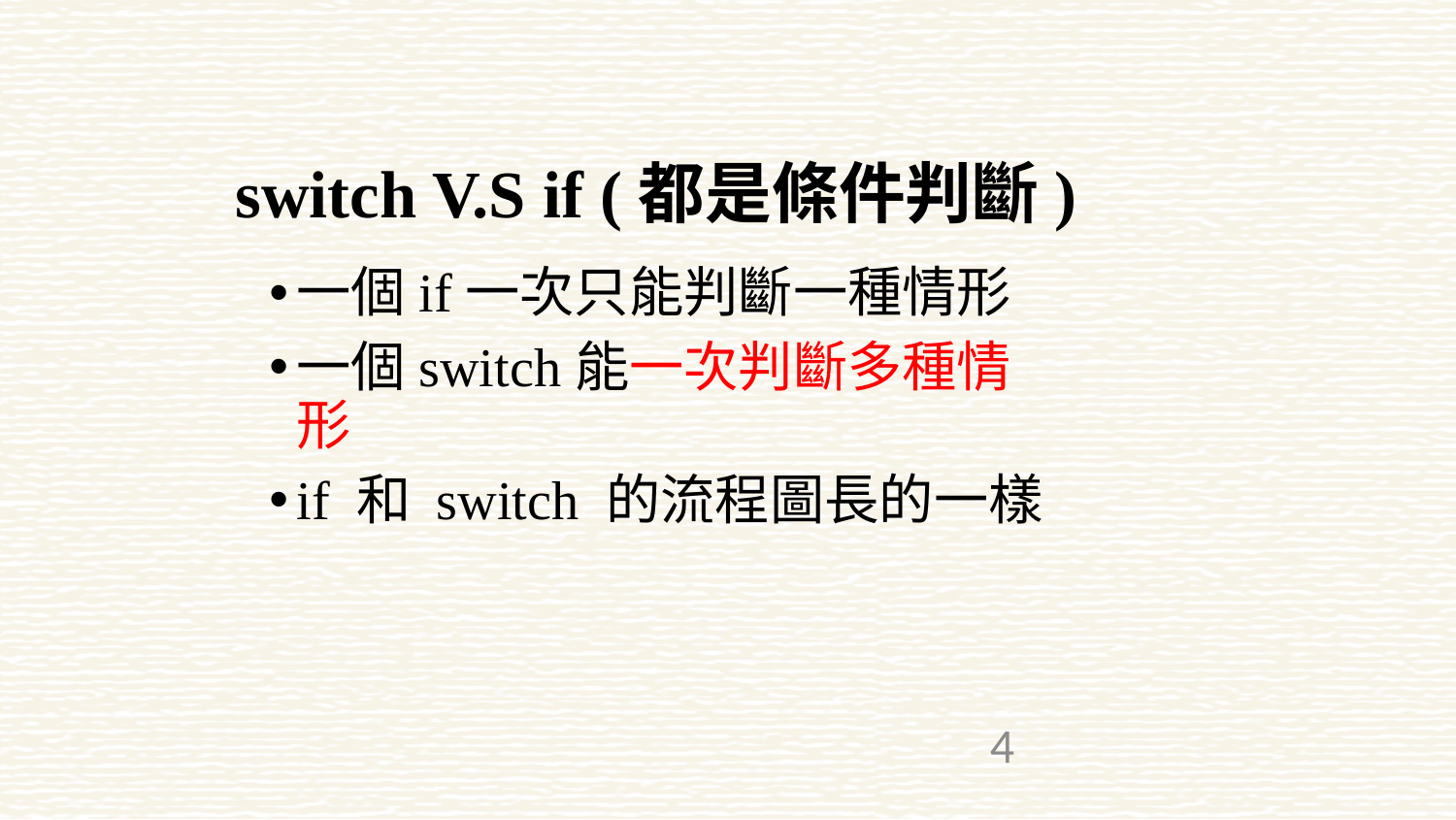

# switch V.S if (都是條件判斷)
一個if一次只能判斷一種情形
一個switch能一次判斷多種情形
if 和 switch 的流程圖長的一樣
4